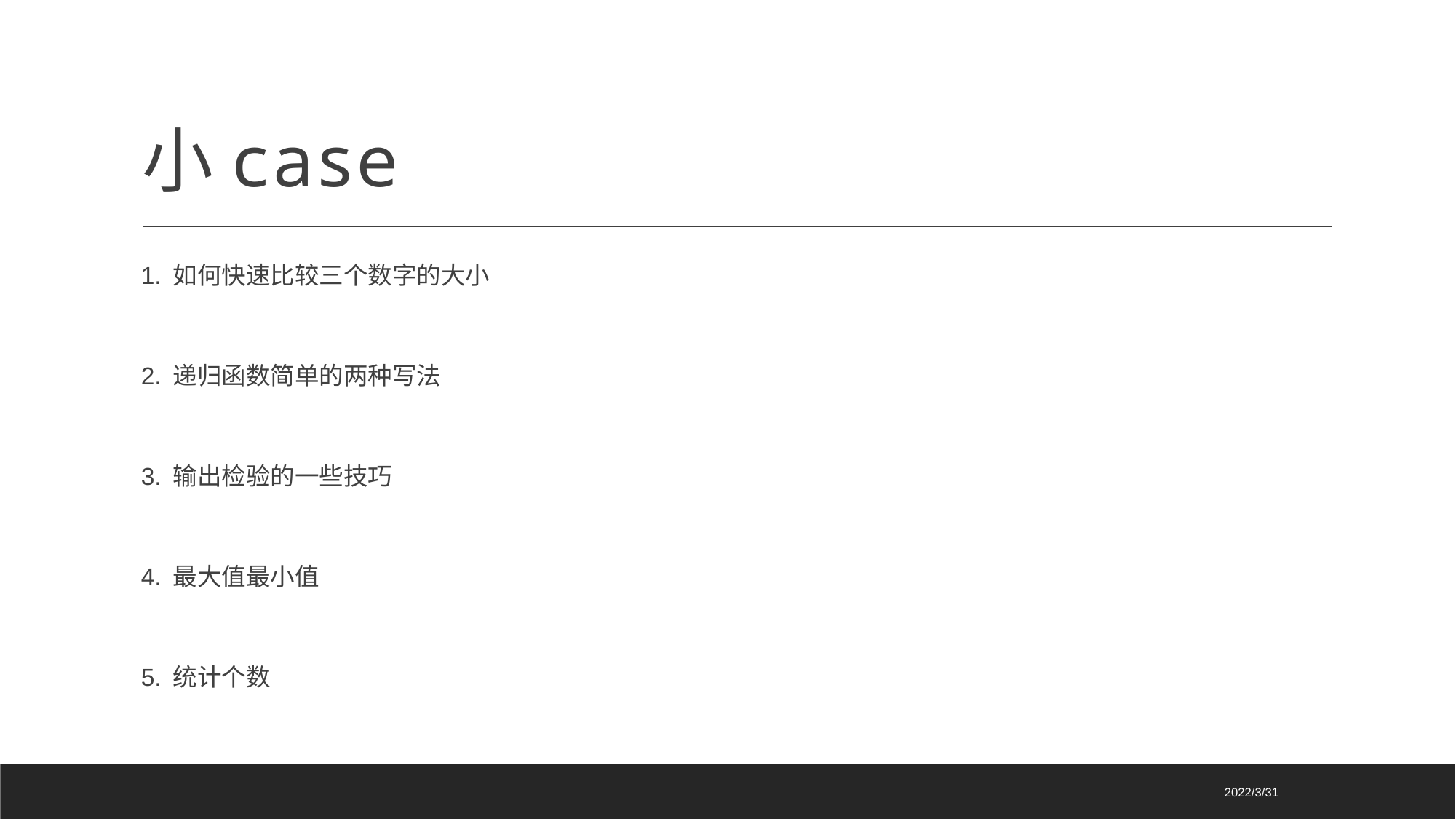

# 小case
1. 如何快速比较三个数字的大小

2. 递归函数简单的两种写法

3. 输出检验的一些技巧

4. 最大值最小值

5. 统计个数
2022/3/31